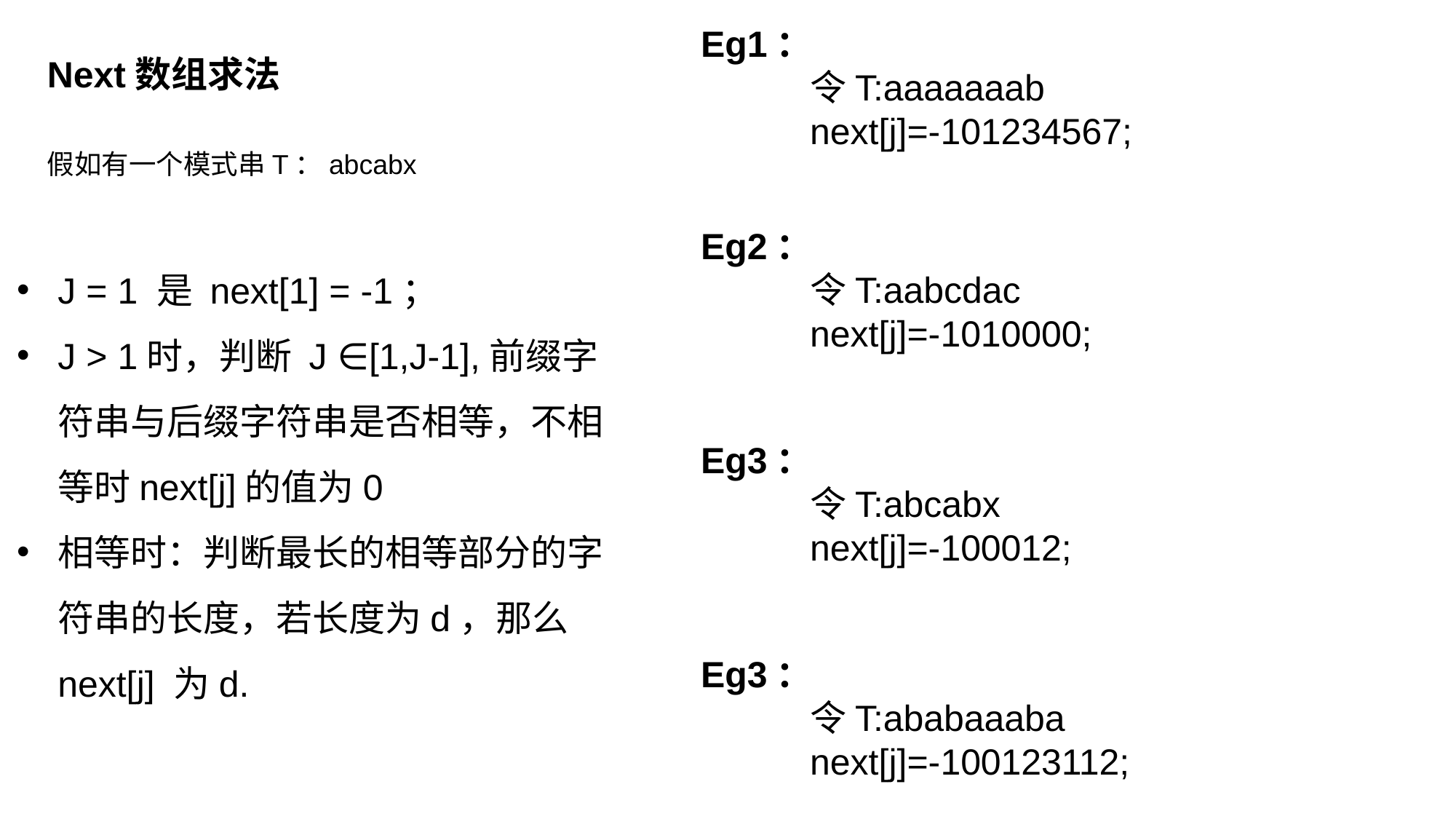

Eg1：
 	令T:aaaaaaab
	next[j]=-101234567;
Next数组求法
假如有一个模式串T：abcabx
Eg2：
 	令T:aabcdac
	next[j]=-1010000;
J = 1 是 next[1] = -1；
J > 1时，判断 J ∈[1,J-1],前缀字符串与后缀字符串是否相等，不相等时next[j]的值为0
相等时：判断最长的相等部分的字符串的长度，若长度为d，那么next[j] 为d.
Eg3：
 	令T:abcabx
	next[j]=-100012;
Eg3：
 	令T:ababaaaba
	next[j]=-100123112;